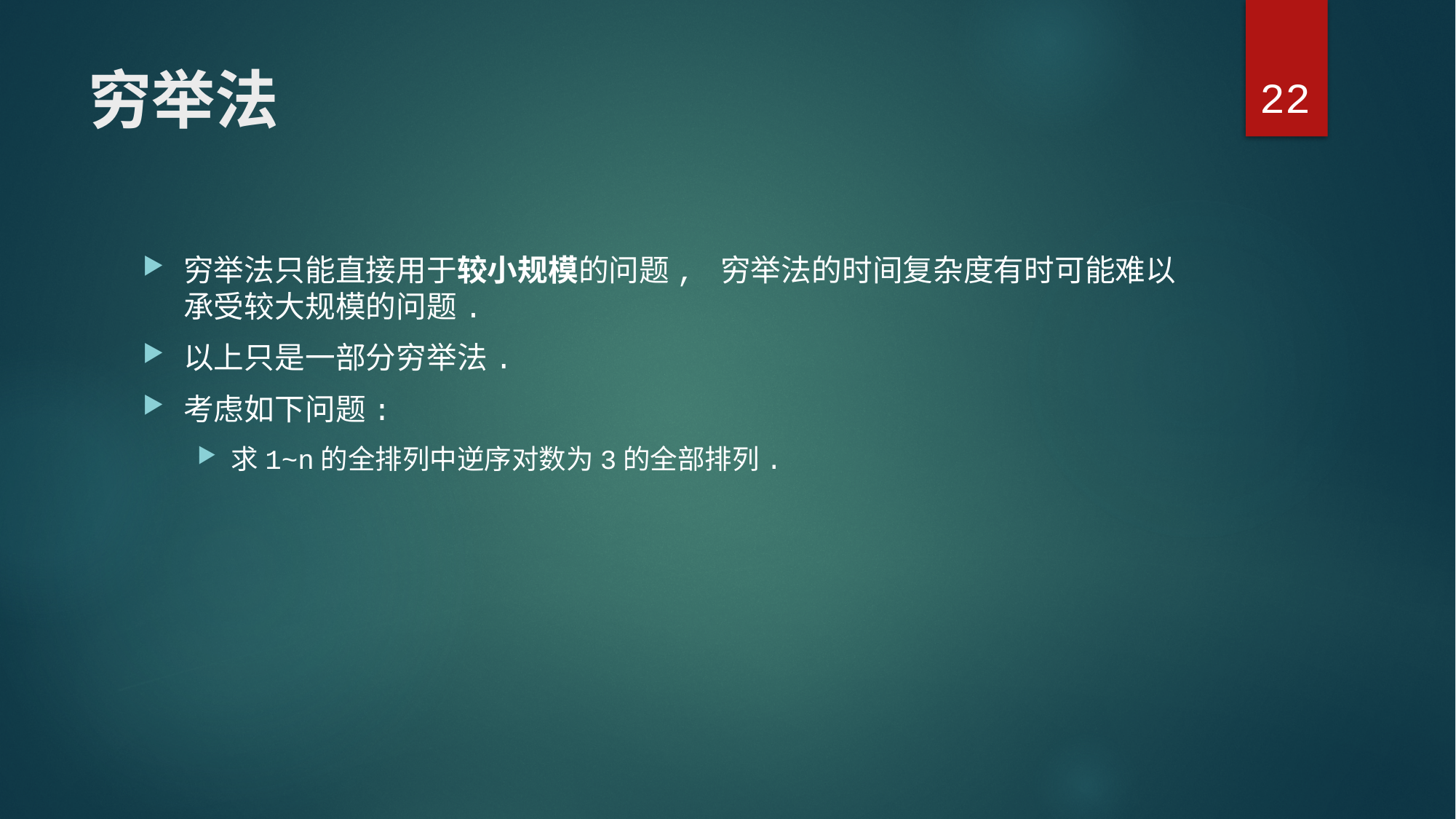

22
# 穷举法
穷举法只能直接用于较小规模的问题, 穷举法的时间复杂度有时可能难以承受较大规模的问题.
以上只是一部分穷举法.
考虑如下问题:
求1~n的全排列中逆序对数为3的全部排列.